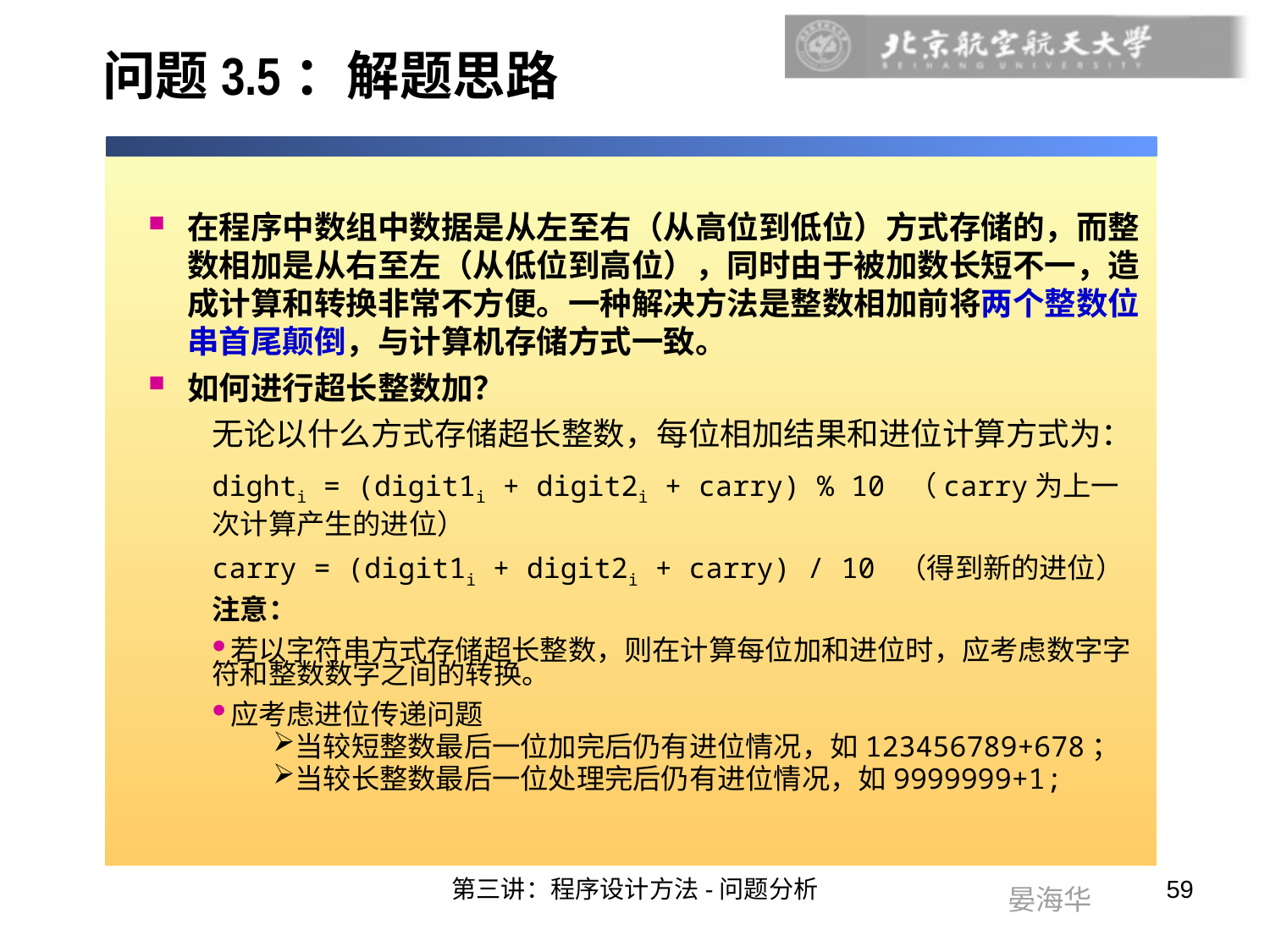

# 问题3.5：解题思路
在程序中数组中数据是从左至右（从高位到低位）方式存储的，而整数相加是从右至左（从低位到高位），同时由于被加数长短不一，造成计算和转换非常不方便。一种解决方法是整数相加前将两个整数位串首尾颠倒，与计算机存储方式一致。
如何进行超长整数加？
无论以什么方式存储超长整数，每位相加结果和进位计算方式为：
dighti = (digit1i + digit2i + carry) % 10 （carry为上一次计算产生的进位）
carry = (digit1i + digit2i + carry) / 10 （得到新的进位）
注意：
若以字符串方式存储超长整数，则在计算每位加和进位时，应考虑数字字符和整数数字之间的转换。
应考虑进位传递问题
当较短整数最后一位加完后仍有进位情况，如123456789+678；
当较长整数最后一位处理完后仍有进位情况，如9999999+1;
第三讲：程序设计方法-问题分析
59